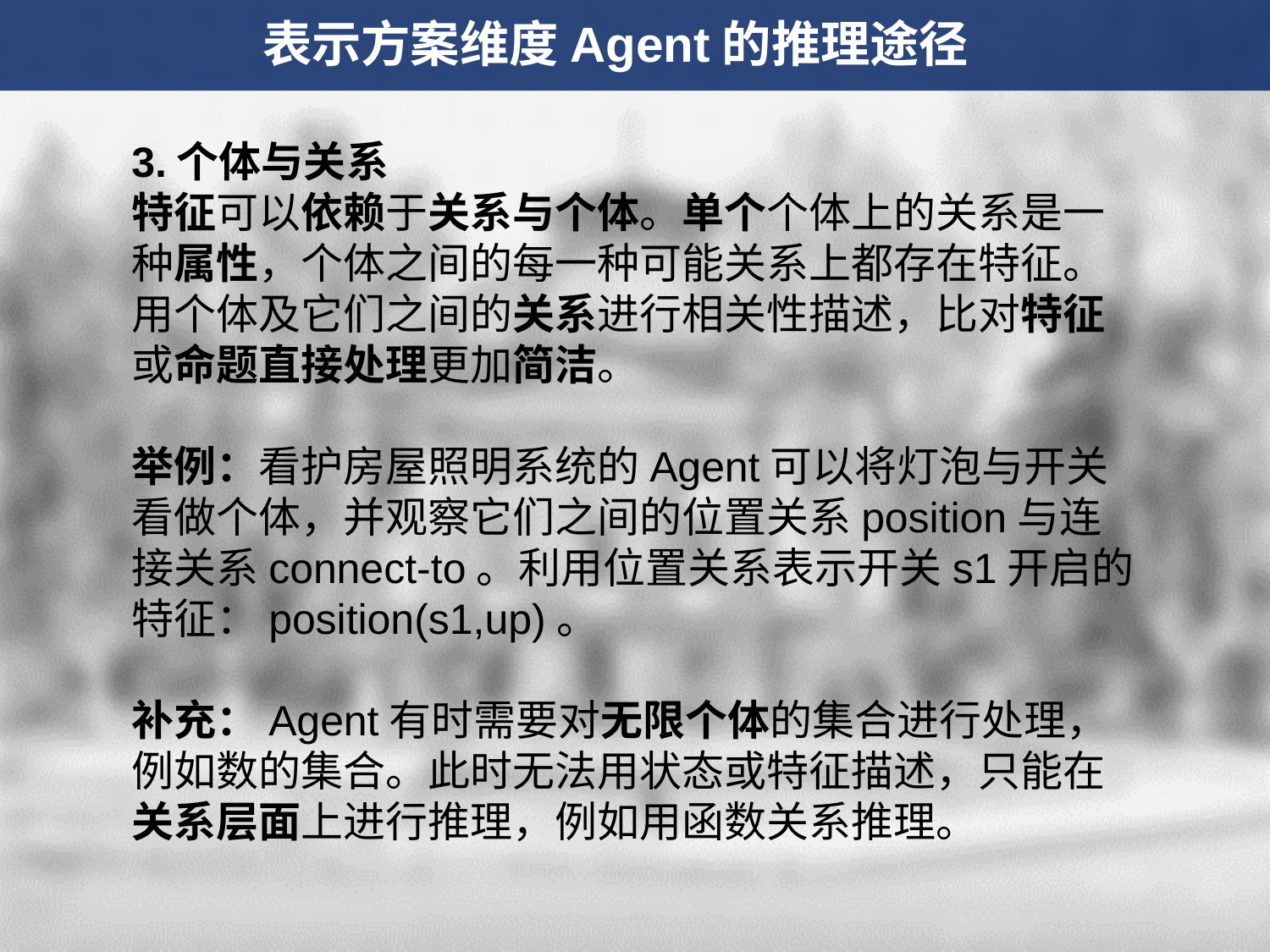

表示方案维度Agent的推理途径
3.个体与关系
特征可以依赖于关系与个体。单个个体上的关系是一种属性，个体之间的每一种可能关系上都存在特征。
用个体及它们之间的关系进行相关性描述，比对特征或命题直接处理更加简洁。

举例：看护房屋照明系统的Agent可以将灯泡与开关看做个体，并观察它们之间的位置关系position与连接关系connect-to。利用位置关系表示开关s1开启的特征：position(s1,up)。

补充：Agent有时需要对无限个体的集合进行处理，例如数的集合。此时无法用状态或特征描述，只能在关系层面上进行推理，例如用函数关系推理。